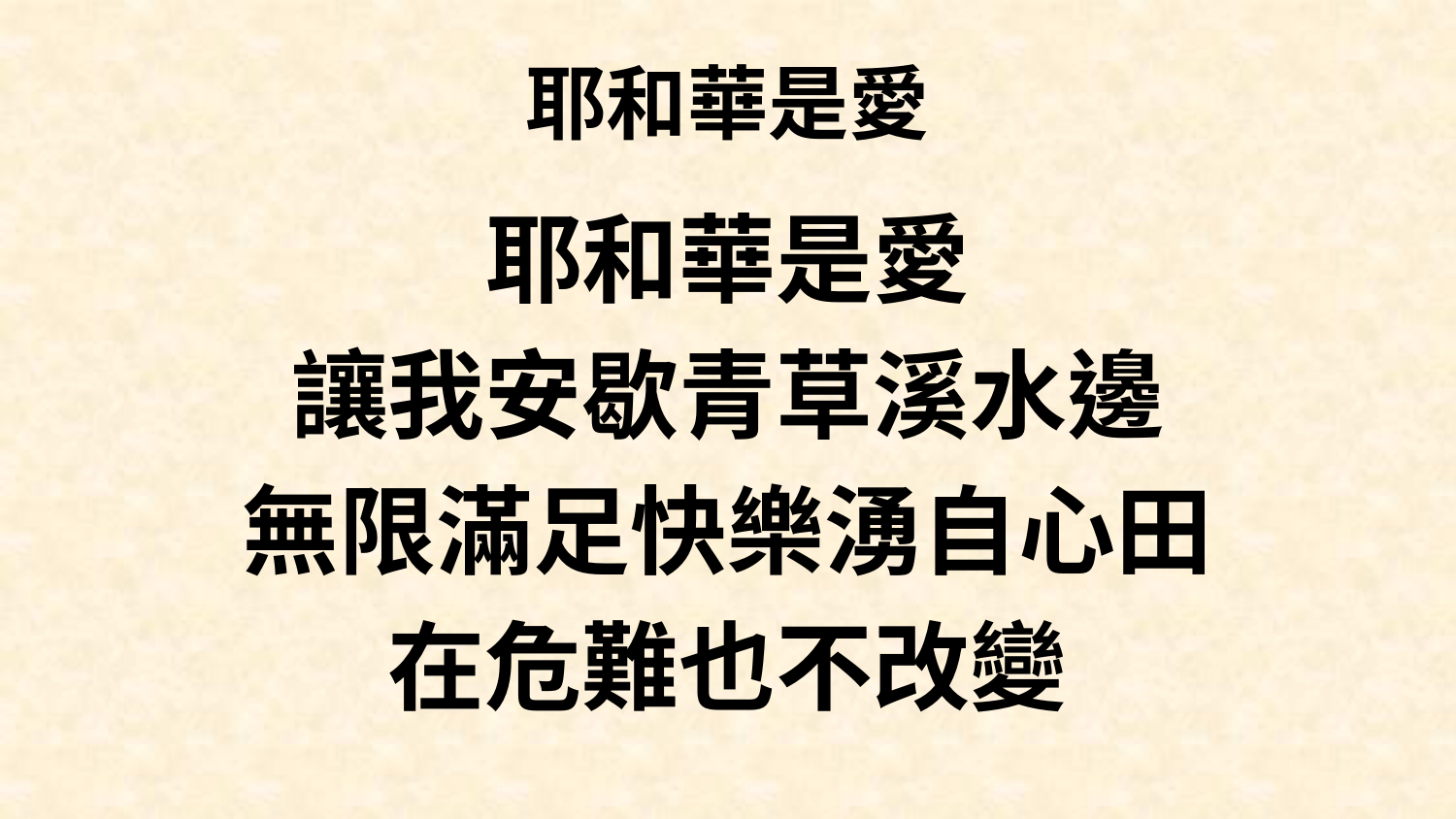

# 耶和華是愛
耶和華是愛
讓我安歇青草溪水邊
無限滿足快樂湧自心田
在危難也不改變